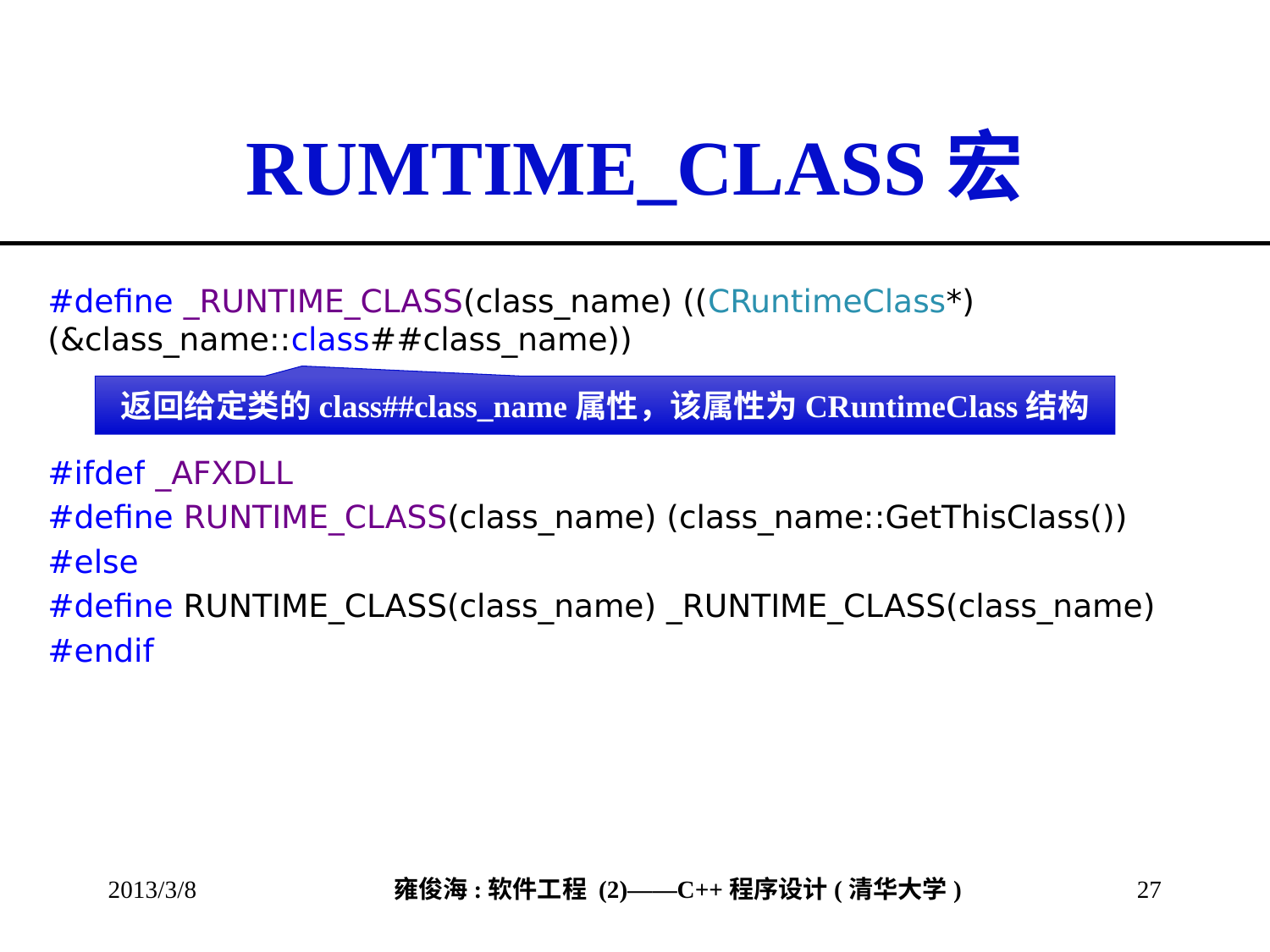

# RUMTIME_CLASS宏
#define _RUNTIME_CLASS(class_name) ((CRuntimeClass*)(&class_name::class##class_name))

#ifdef _AFXDLL
#define RUNTIME_CLASS(class_name) (class_name::GetThisClass())
#else
#define RUNTIME_CLASS(class_name) _RUNTIME_CLASS(class_name)
#endif
返回给定类的class##class_name属性，该属性为CRuntimeClass结构
2013/3/8
27